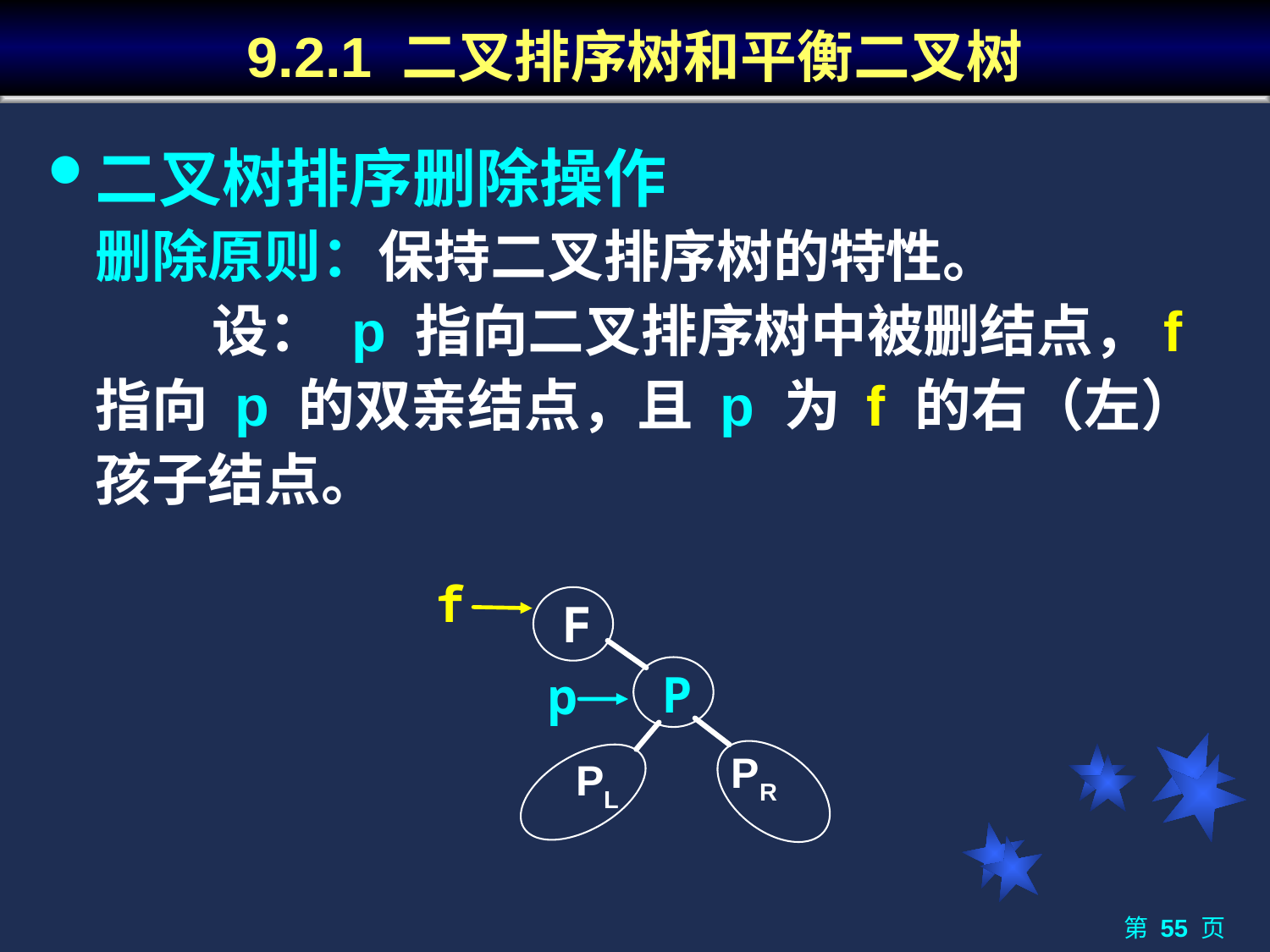

# 9.2.1 二叉排序树和平衡二叉树
二叉树排序删除操作
	删除原则：保持二叉排序树的特性。
	        设： p 指向二叉排序树中被删结点，f 指向 p 的双亲结点，且 p 为 f 的右（左）孩子结点。
f

 F

 P
p

PR
PL

第 55 页